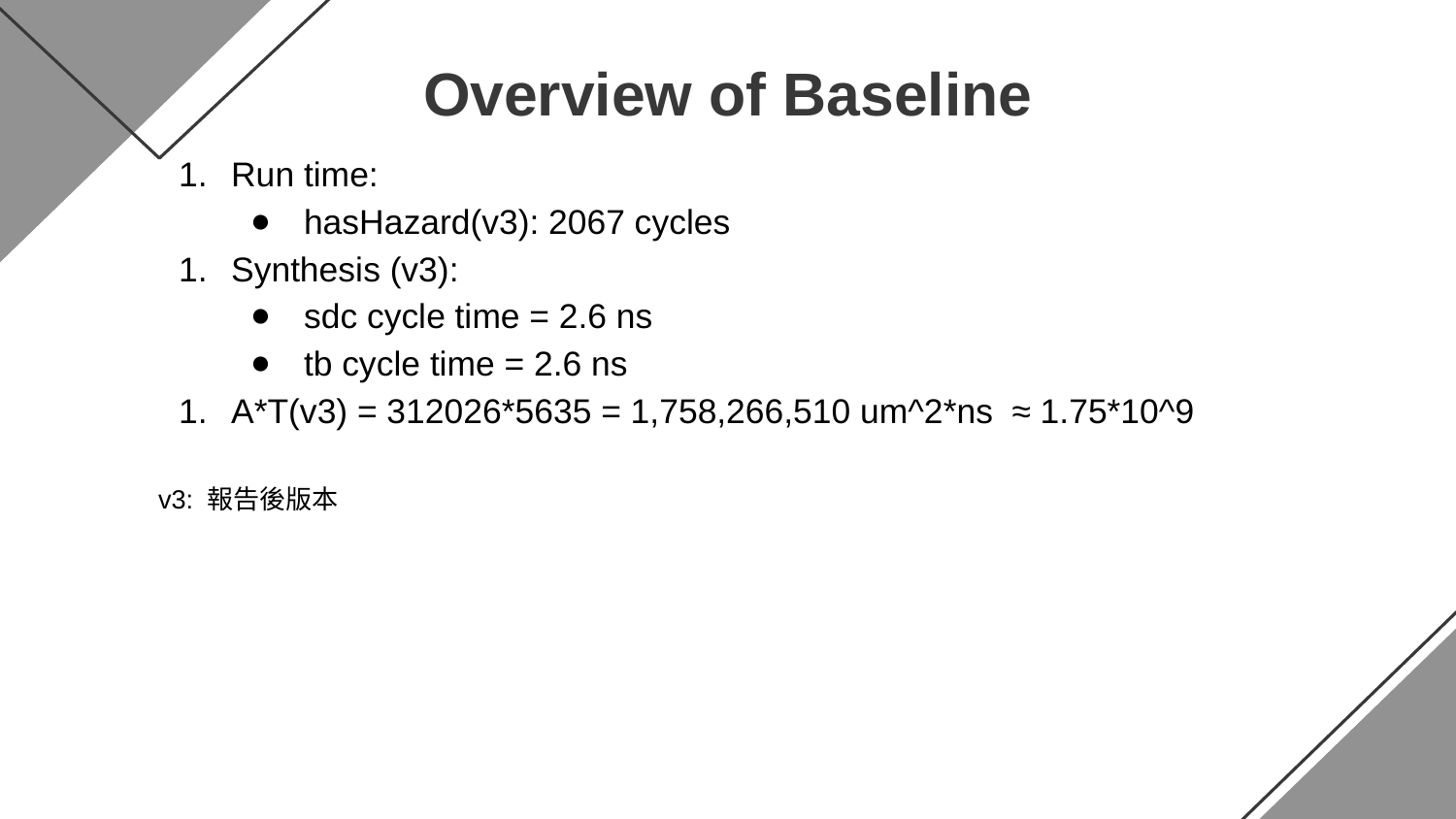

# Overview of Baseline
Run time:
hasHazard(v3): 2067 cycles
Synthesis (v3):
sdc cycle time = 2.6 ns
tb cycle time = 2.6 ns
A*T(v3) = 312026*5635 = 1,758,266,510 um^2*ns  ≈ 1.75*10^9

v3: 報告後版本